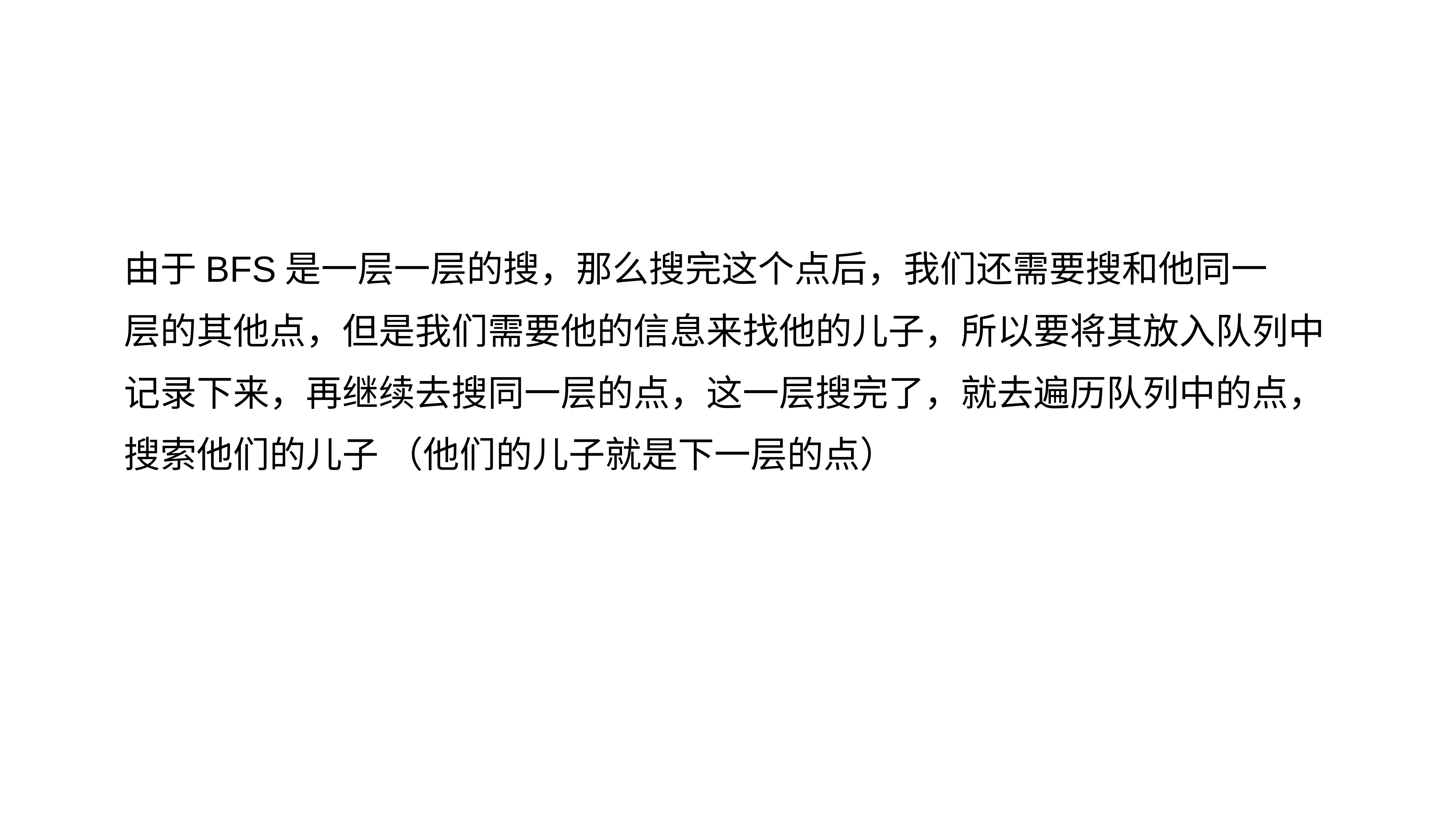

由于BFS是一层一层的搜，那么搜完这个点后，我们还需要搜和他同一
层的其他点，但是我们需要他的信息来找他的儿子，所以要将其放入队列中
记录下来，再继续去搜同一层的点，这一层搜完了，就去遍历队列中的点，
搜索他们的儿子 （他们的儿子就是下一层的点）